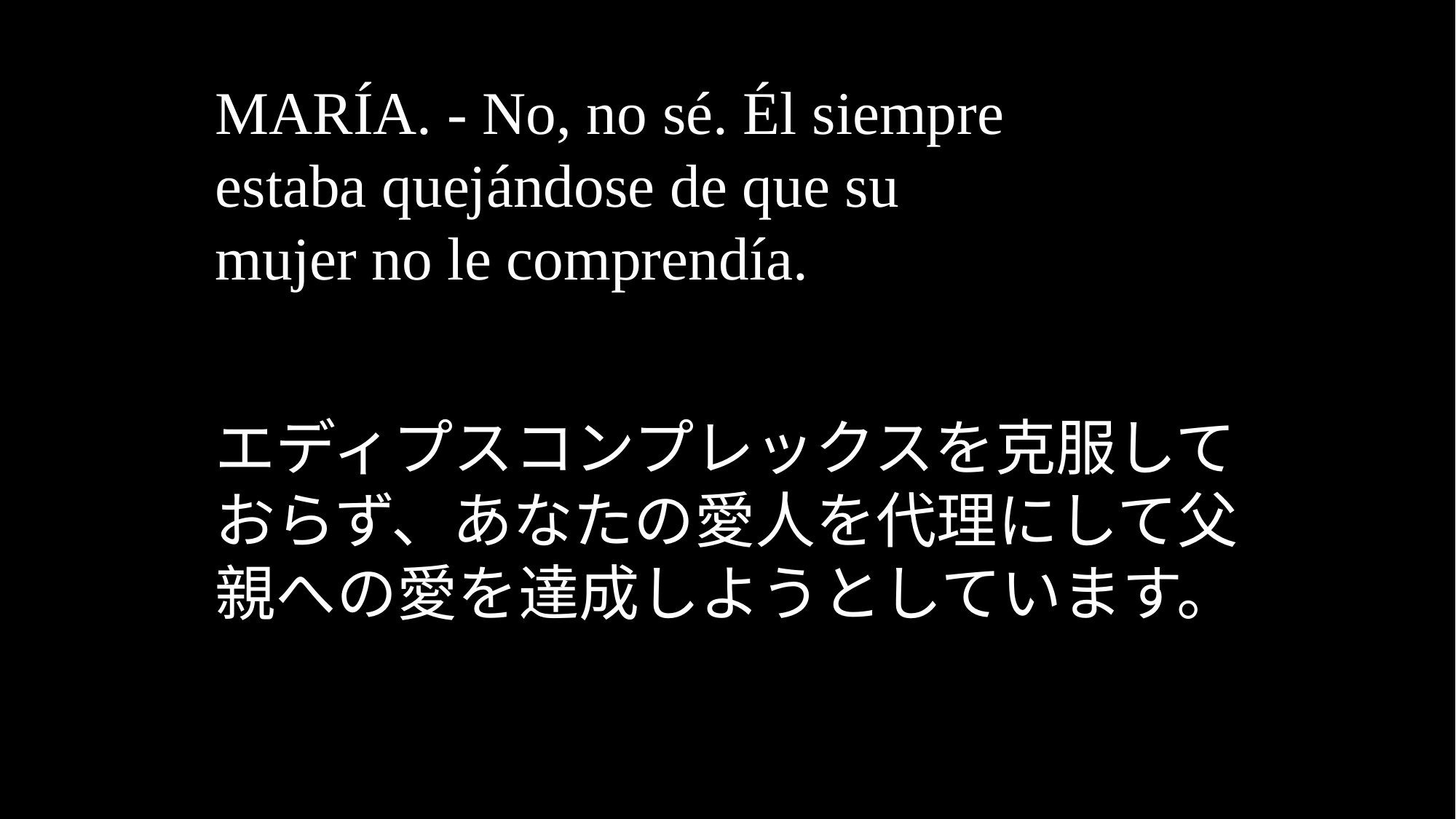

MARÍA. - No, no sé. Él siempre estaba quejándose de que su mujer no le comprendía.

エディプスコンプレックスを克服しておらず、あなたの愛人を代理にして父親への愛を達成しようとしています。